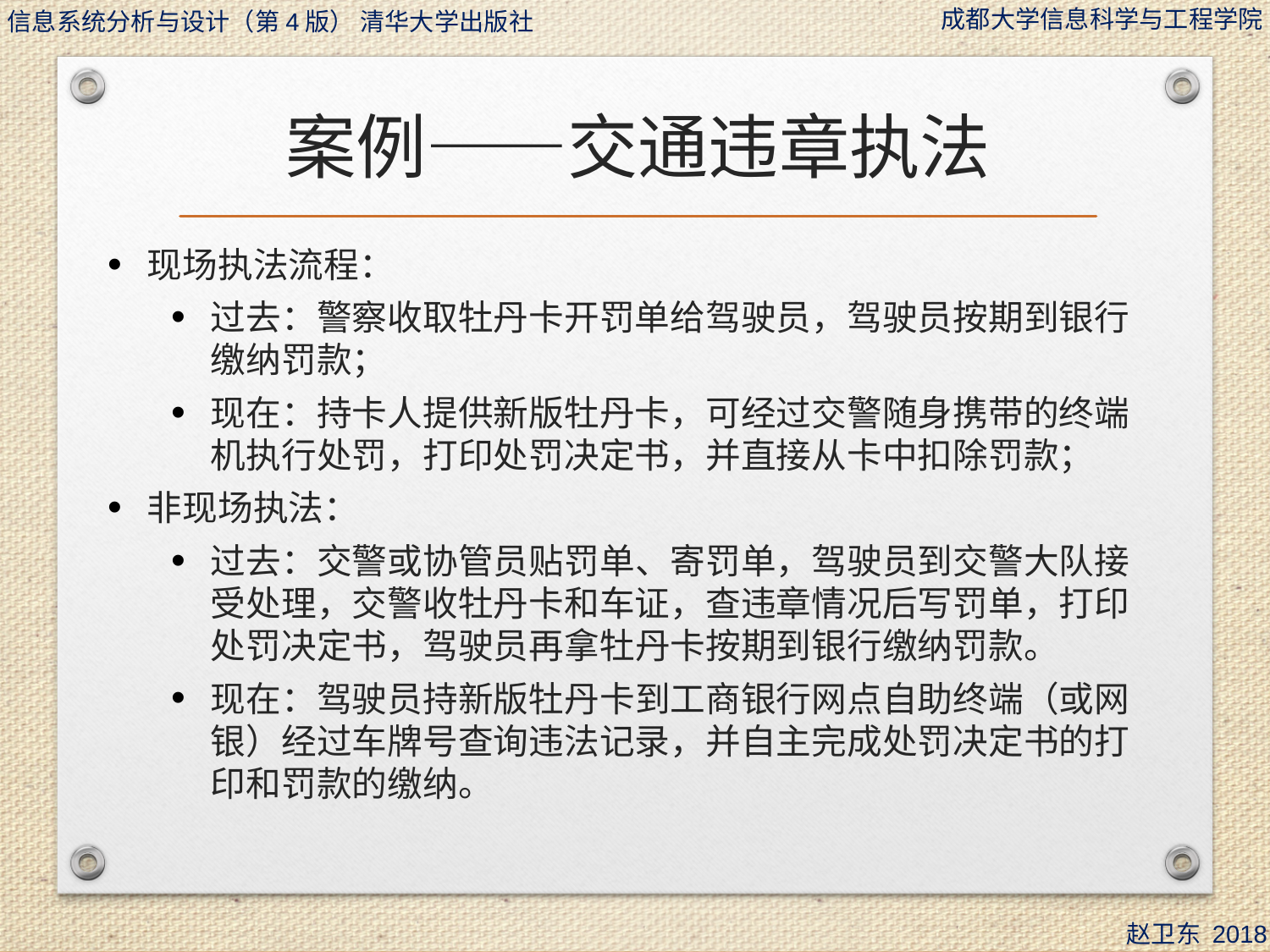

# 案例——交通违章执法
现场执法流程：
过去：警察收取牡丹卡开罚单给驾驶员，驾驶员按期到银行缴纳罚款；
现在：持卡人提供新版牡丹卡，可经过交警随身携带的终端机执行处罚，打印处罚决定书，并直接从卡中扣除罚款；
非现场执法：
过去：交警或协管员贴罚单、寄罚单，驾驶员到交警大队接受处理，交警收牡丹卡和车证，查违章情况后写罚单，打印处罚决定书，驾驶员再拿牡丹卡按期到银行缴纳罚款。
现在：驾驶员持新版牡丹卡到工商银行网点自助终端（或网银）经过车牌号查询违法记录，并自主完成处罚决定书的打印和罚款的缴纳。